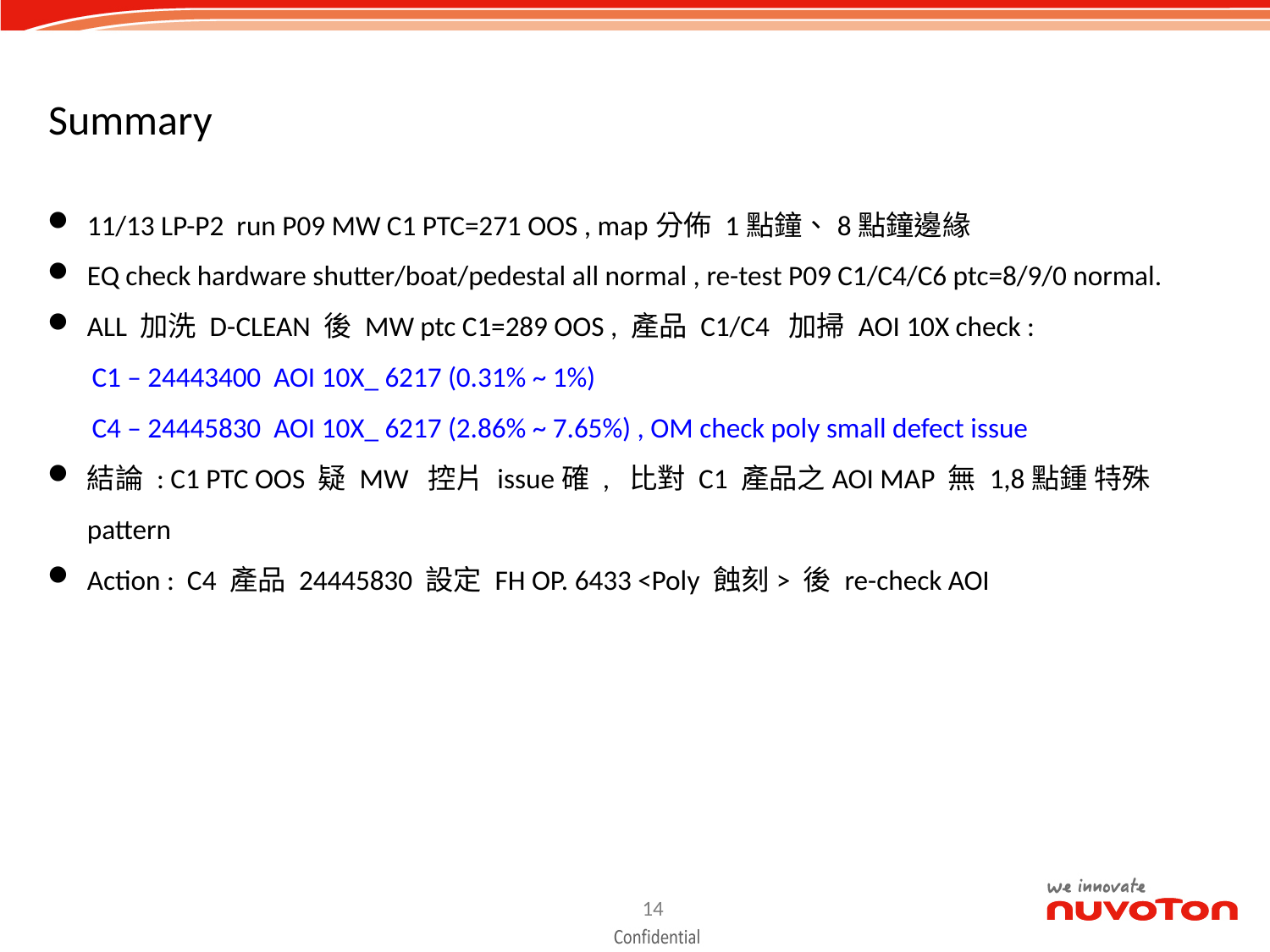

Summary
11/13 LP-P2  run P09 MW C1 PTC=271 OOS , map分佈 1點鐘、8點鐘邊緣
EQ check hardware shutter/boat/pedestal all normal , re-test P09 C1/C4/C6 ptc=8/9/0 normal.
ALL 加洗 D-CLEAN 後 MW ptc C1=289 OOS , 產品 C1/C4  加掃 AOI 10X check :
       C1 – 24443400  AOI 10X_ 6217 (0.31% ~ 1%)
       C4 – 24445830  AOI 10X_ 6217 (2.86% ~ 7.65%) , OM check poly small defect issue
結論 : C1 PTC OOS 疑 MW  控片 issue確 ,  比對 C1 產品之AOI MAP 無 1,8點鍾 特殊 pattern
Action :  C4 產品 24445830 設定 FH OP. 6433 <Poly 蝕刻> 後 re-check AOI
14